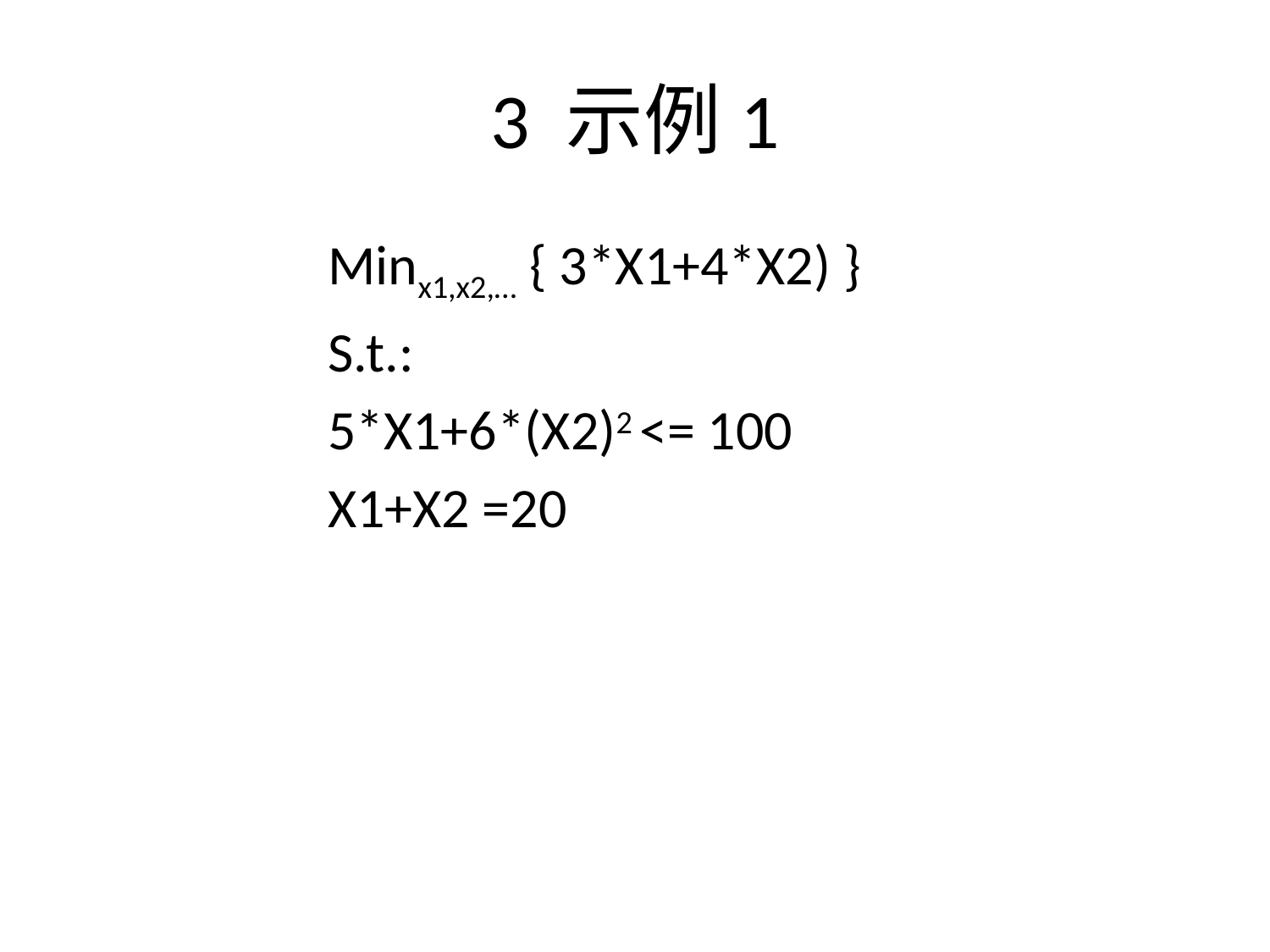

# 3 示例1
Minx1,x2,… { 3*X1+4*X2) }
S.t.:
5*X1+6*(X2)2 <= 100
X1+X2 =20